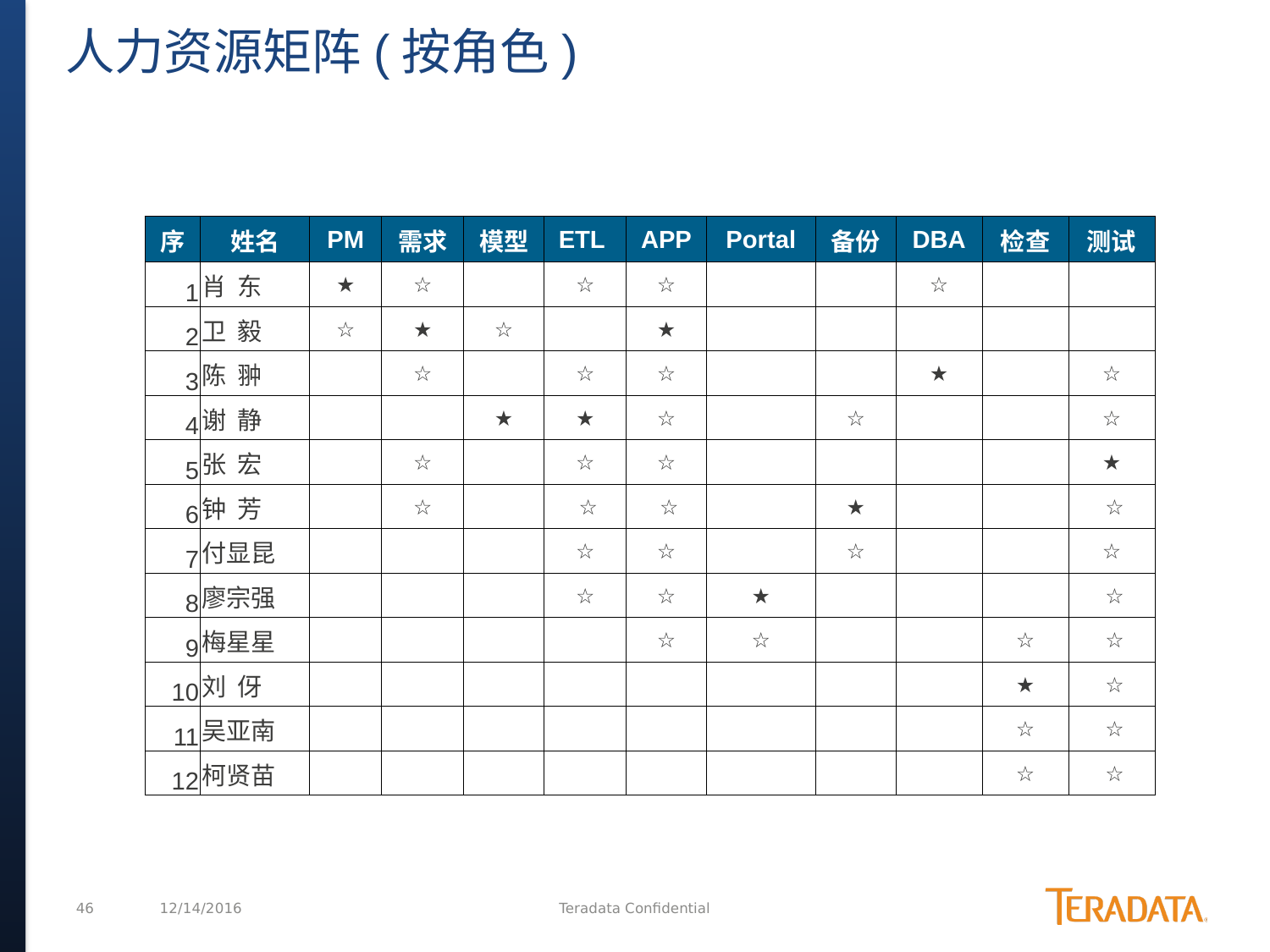

# 人力资源矩阵(按角色)
| 序 | 姓名 | PM | 需求 | 模型 | ETL | APP | Portal | 备份 | DBA | 检查 | 测试 |
| --- | --- | --- | --- | --- | --- | --- | --- | --- | --- | --- | --- |
| 1 | 肖 东 | ★ | ☆ |  | ☆ | ☆ |  |  | ☆ |  |  |
| 2 | 卫 毅 | ☆ | ★ | ☆ |  | ★ |  |  |  |  |  |
| 3 | 陈 翀 |  | ☆ |  | ☆ | ☆ |  |  | ★ |  | ☆ |
| 4 | 谢 静 |  |  | ★ | ★ | ☆ |  | ☆ |  |  | ☆ |
| 5 | 张 宏 |  | ☆ |  | ☆ | ☆ |  |  |  |  | ★ |
| 6 | 钟 芳 |  | ☆ |  | ☆ | ☆ |  | ★ |  |  | ☆ |
| 7 | 付显昆 |  |  |  | ☆ | ☆ |  | ☆ |  |  | ☆ |
| 8 | 廖宗强 |  |  |  | ☆ | ☆ | ★ |  |  |  | ☆ |
| 9 | 梅星星 |  |  |  |  | ☆ | ☆ |  |  | ☆ | ☆ |
| 10 | 刘 伢 |  |  |  |  |  |  |  |  | ★ | ☆ |
| 11 | 吴亚南 |  |  |  |  |  |  |  |  | ☆ | ☆ |
| 12 | 柯贤苗 |  |  |  |  |  |  |  |  | ☆ | ☆ |